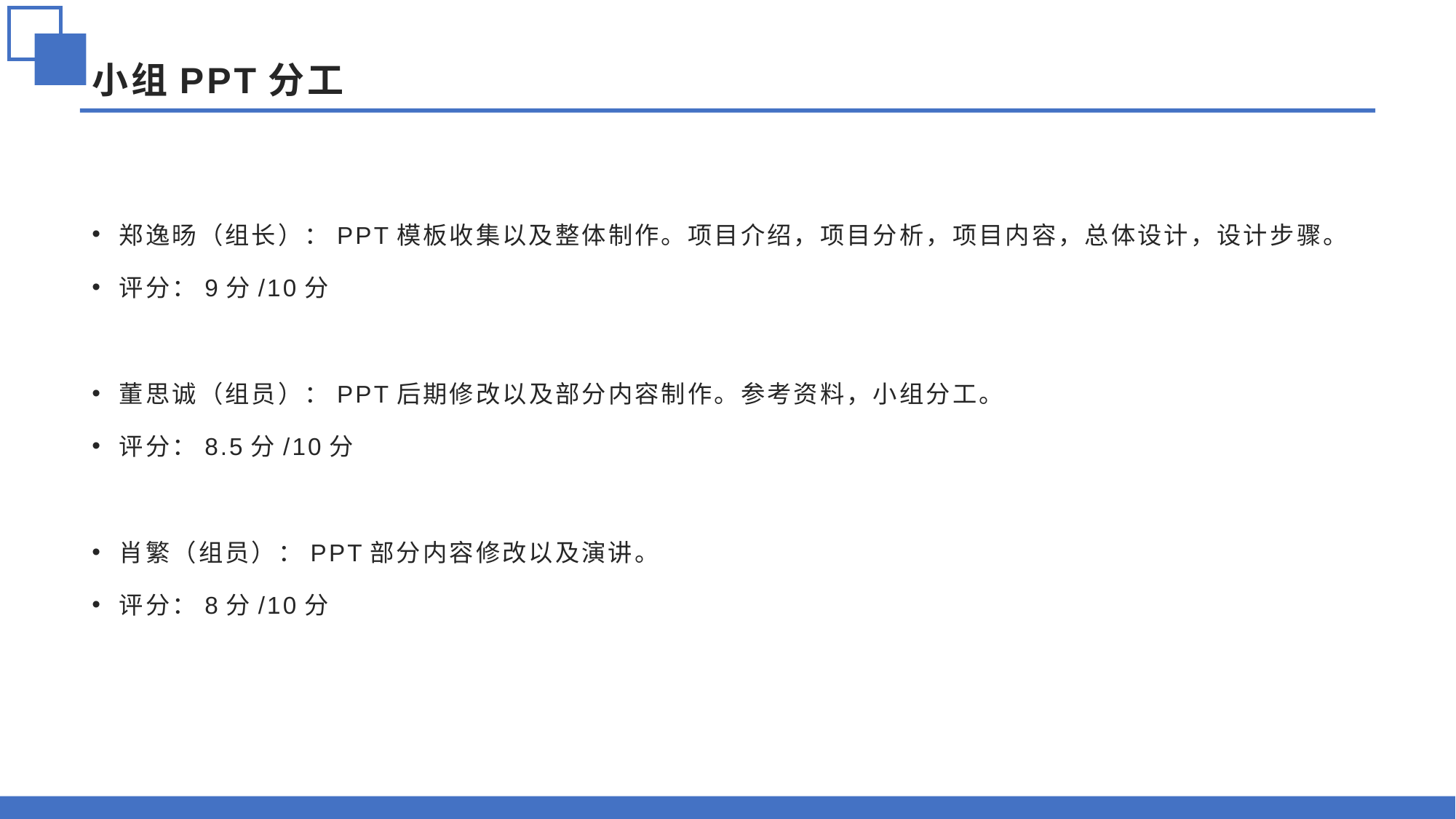

# 小组PPT分工

郑逸旸（组长）：PPT模板收集以及整体制作。项目介绍，项目分析，项目内容，总体设计，设计步骤。
评分：9分/10分

董思诚（组员）：PPT后期修改以及部分内容制作。参考资料，小组分工。
评分：8.5分/10分

肖繁（组员）：PPT部分内容修改以及演讲。
评分：8分/10分